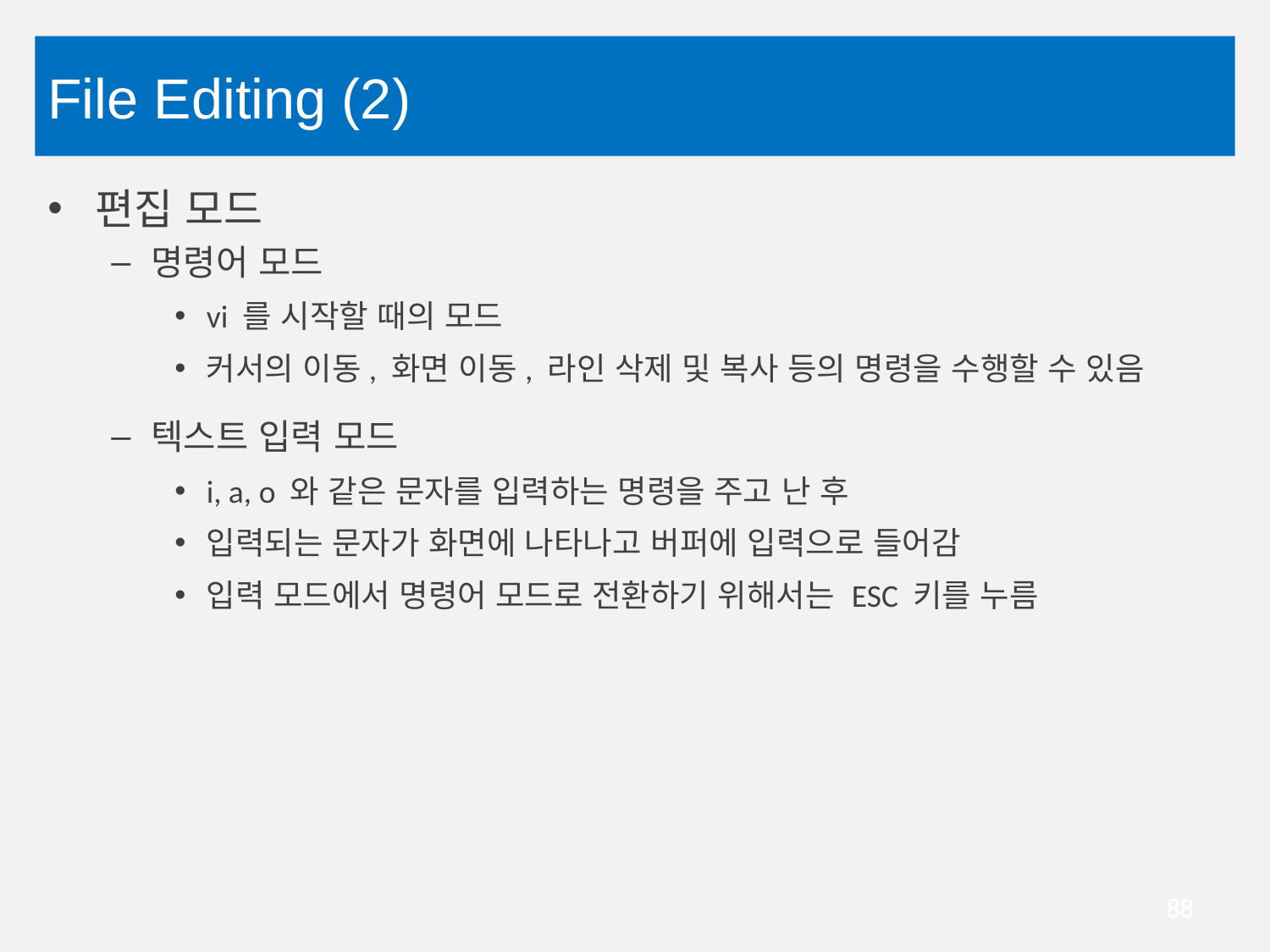

# File Editing (2)
편집 모드
명령어 모드
vi 를 시작할 때의 모드
커서의 이동, 화면 이동, 라인 삭제 및 복사 등의 명령을 수행할 수 있음
텍스트 입력 모드
i, a, o 와 같은 문자를 입력하는 명령을 주고 난 후
입력되는 문자가 화면에 나타나고 버퍼에 입력으로 들어감
입력 모드에서 명령어 모드로 전환하기 위해서는 ESC 키를 누름
88